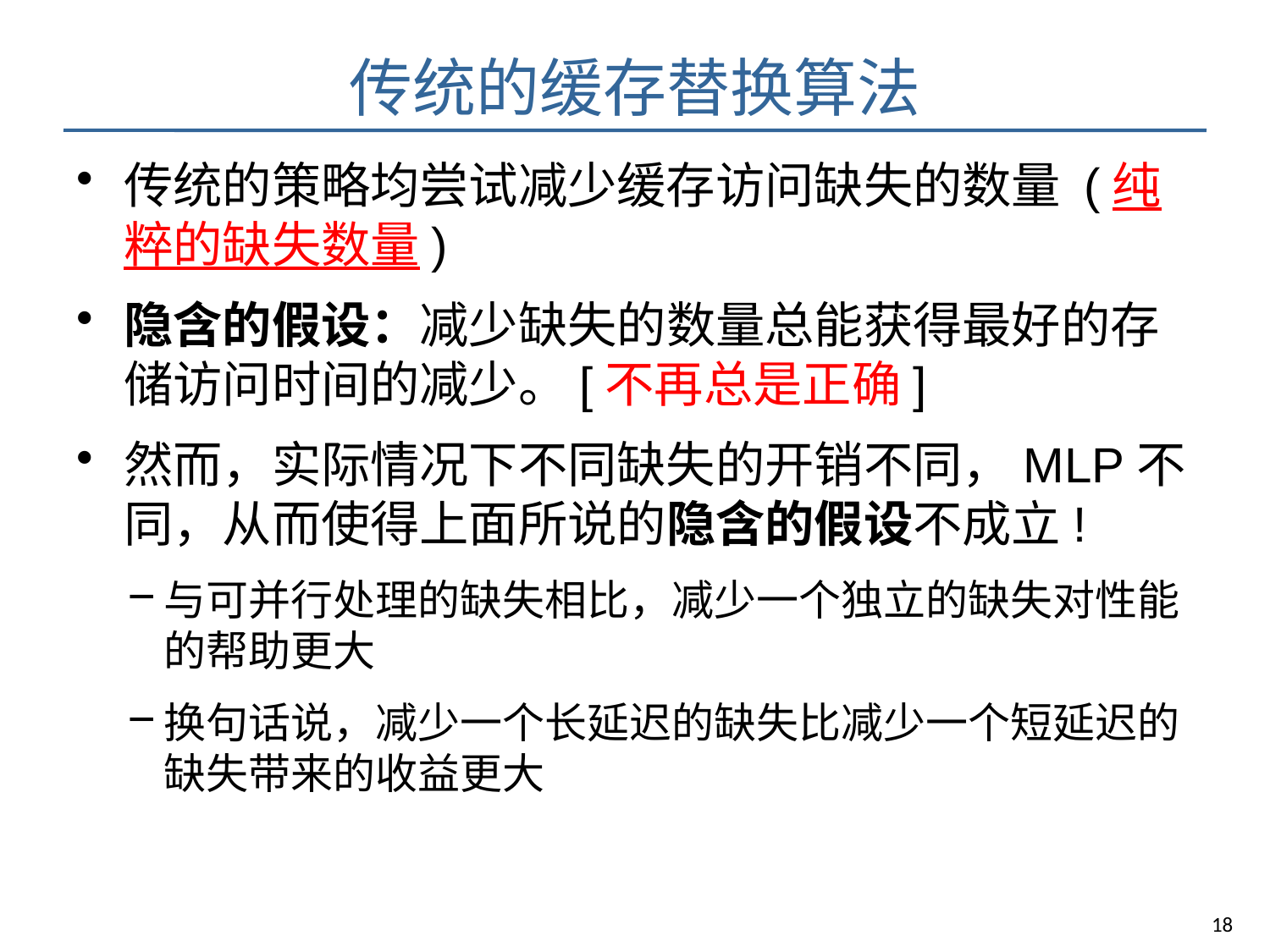

# 传统的缓存替换算法
传统的策略均尝试减少缓存访问缺失的数量 (纯粹的缺失数量)
隐含的假设：减少缺失的数量总能获得最好的存储访问时间的减少。[不再总是正确]
然而，实际情况下不同缺失的开销不同，MLP不同，从而使得上面所说的隐含的假设不成立!
与可并行处理的缺失相比，减少一个独立的缺失对性能的帮助更大
换句话说，减少一个长延迟的缺失比减少一个短延迟的缺失带来的收益更大
18